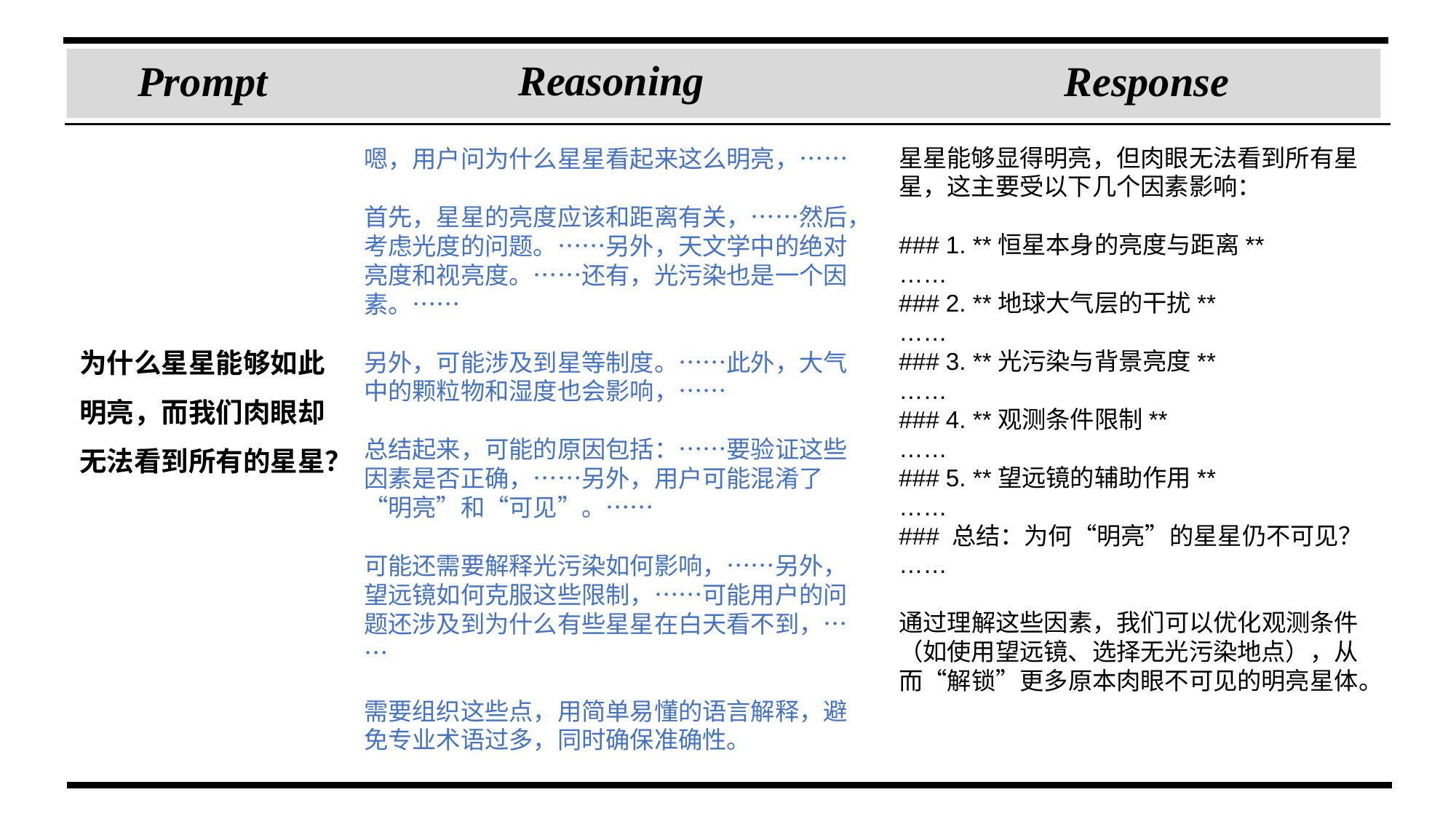

Reasoning
Prompt

Response
星星能够显得明亮，但肉眼无法看到所有星星，这主要受以下几个因素影响：

### 1. **恒星本身的亮度与距离**
……
### 2. **地球大气层的干扰**
……
### 3. **光污染与背景亮度**
……
### 4. **观测条件限制**
……
### 5. **望远镜的辅助作用**
……
### 总结：为何“明亮”的星星仍不可见？
……

通过理解这些因素，我们可以优化观测条件（如使用望远镜、选择无光污染地点），从而“解锁”更多原本肉眼不可见的明亮星体。
嗯，用户问为什么星星看起来这么明亮，……

首先，星星的亮度应该和距离有关，……然后，考虑光度的问题。……另外，天文学中的绝对亮度和视亮度。……还有，光污染也是一个因素。……

另外，可能涉及到星等制度。……此外，大气中的颗粒物和湿度也会影响，……

总结起来，可能的原因包括：……要验证这些因素是否正确，……另外，用户可能混淆了“明亮”和“可见”。……

可能还需要解释光污染如何影响，……另外，望远镜如何克服这些限制，……可能用户的问题还涉及到为什么有些星星在白天看不到，……

需要组织这些点，用简单易懂的语言解释，避免专业术语过多，同时确保准确性。
为什么星星能够如此明亮，而我们肉眼却无法看到所有的星星？